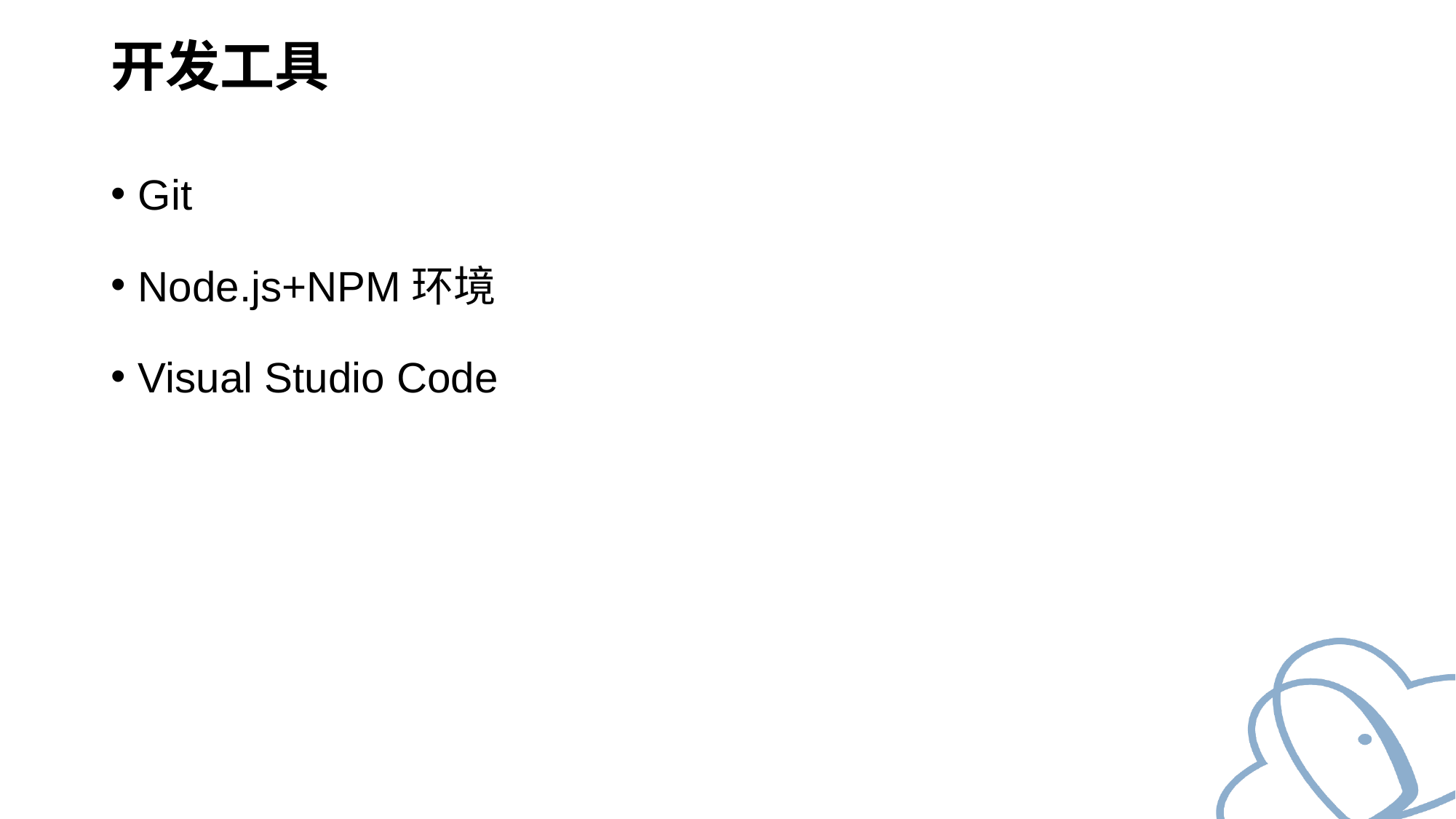

# 开发工具
Git
Node.js+NPM环境
Visual Studio Code